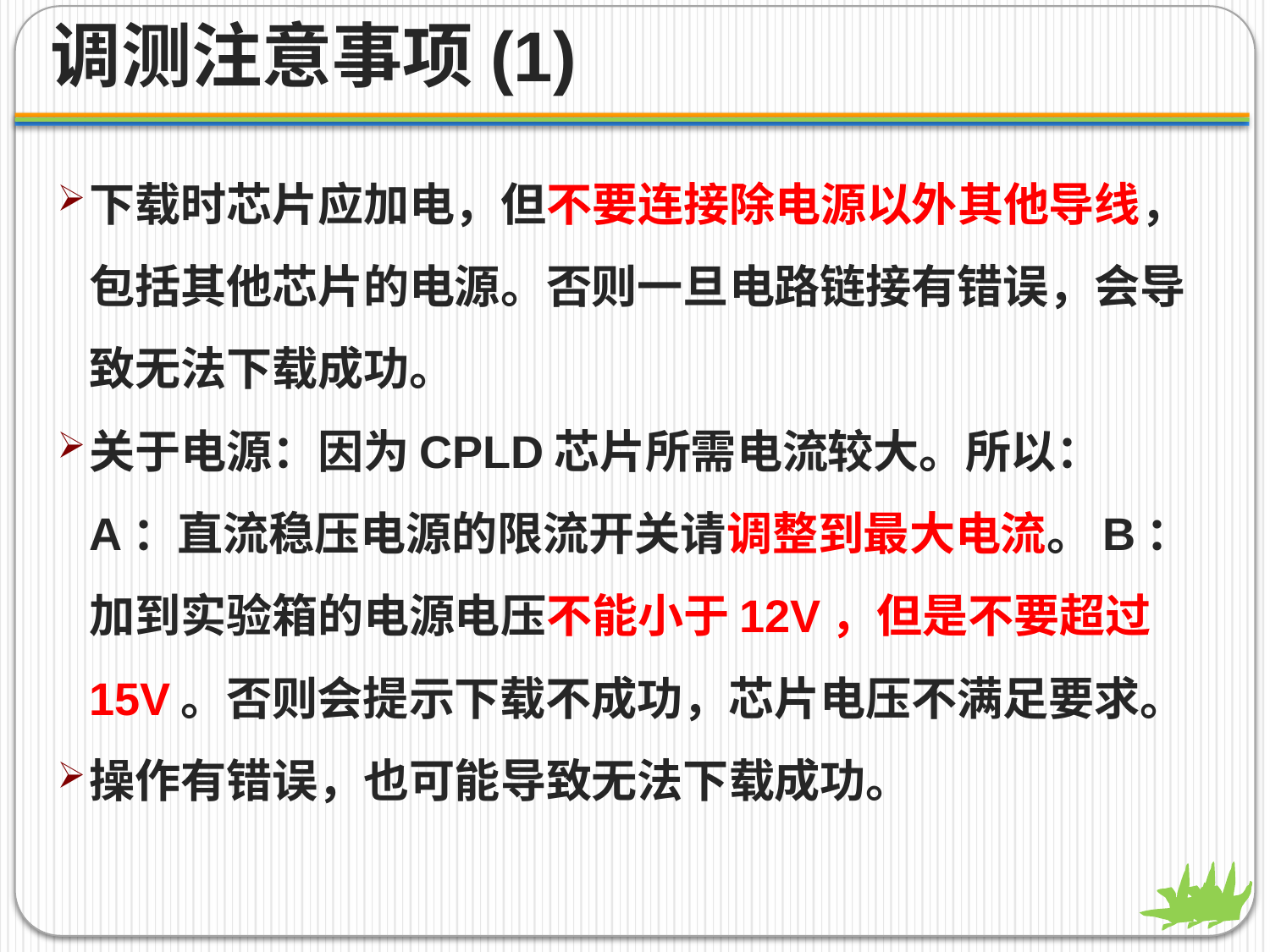

# 调测注意事项(1)
下载时芯片应加电，但不要连接除电源以外其他导线，包括其他芯片的电源。否则一旦电路链接有错误，会导致无法下载成功。
关于电源：因为CPLD芯片所需电流较大。所以：A：直流稳压电源的限流开关请调整到最大电流。B：加到实验箱的电源电压不能小于12V，但是不要超过15V。否则会提示下载不成功，芯片电压不满足要求。
操作有错误，也可能导致无法下载成功。
72